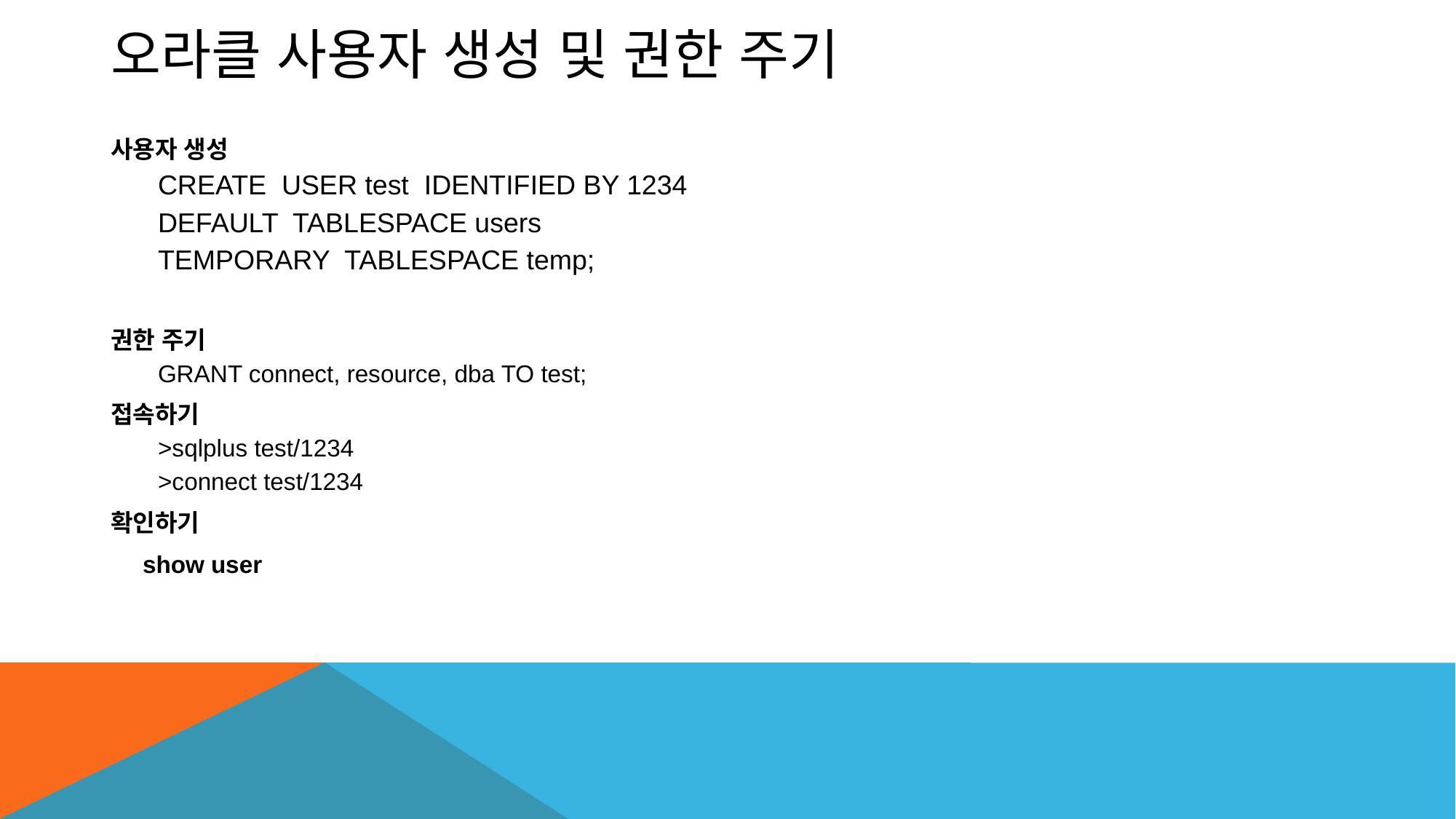

# 오라클 사용자 생성 및 권한 주기
사용자 생성
CREATE  USER test  IDENTIFIED BY 1234
DEFAULT  TABLESPACE users
TEMPORARY  TABLESPACE temp;

권한 주기
GRANT connect, resource, dba TO test;
접속하기
>sqlplus test/1234
>connect test/1234
확인하기
show user